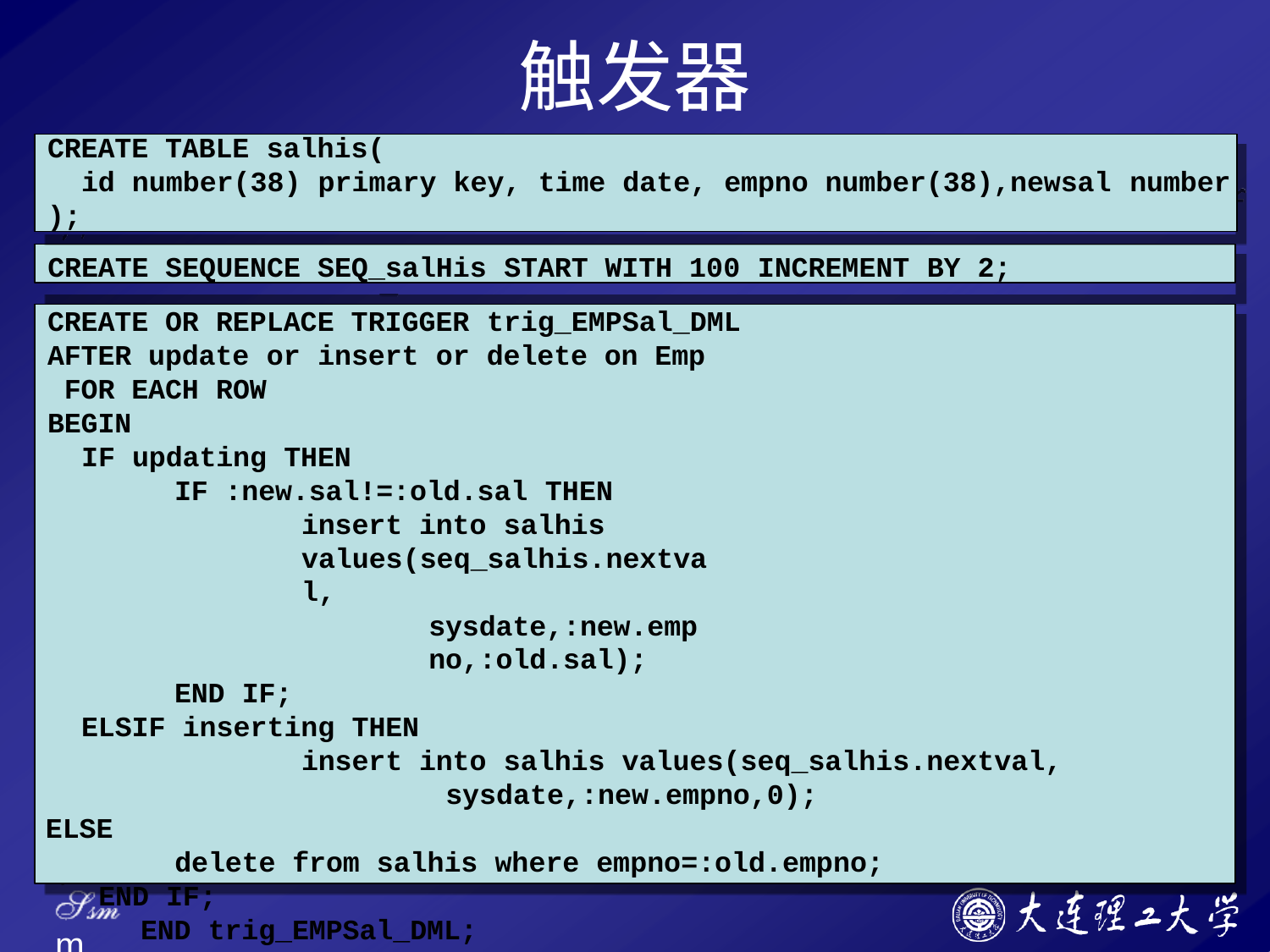

# 触发器
CREATE TABLE salhis(
id number(38) primary key, time date, empno number(38),newsal number
);

CREATE SEQUENCE SEQ_salHis START WITH 100 INCREMENT BY 2;

CREATE OR REPLACE TRIGGER trig_EMPSal_DML
AFTER update or insert or delete on Emp  FOR EACH ROW
BEGIN
IF updating THEN
IF :new.sal!=:old.sal THEN
insert into salhis values(seq_salhis.nextval,
sysdate,:new.empno,:old.sal);
END IF;
ELSIF inserting THEN
insert into salhis values(seq_salhis.nextval,  sysdate,:new.empno,0);
ELSE
delete from salhis where empno=:old.empno;  END IF;
END trig_EMPSal_DML;
/

Ssm